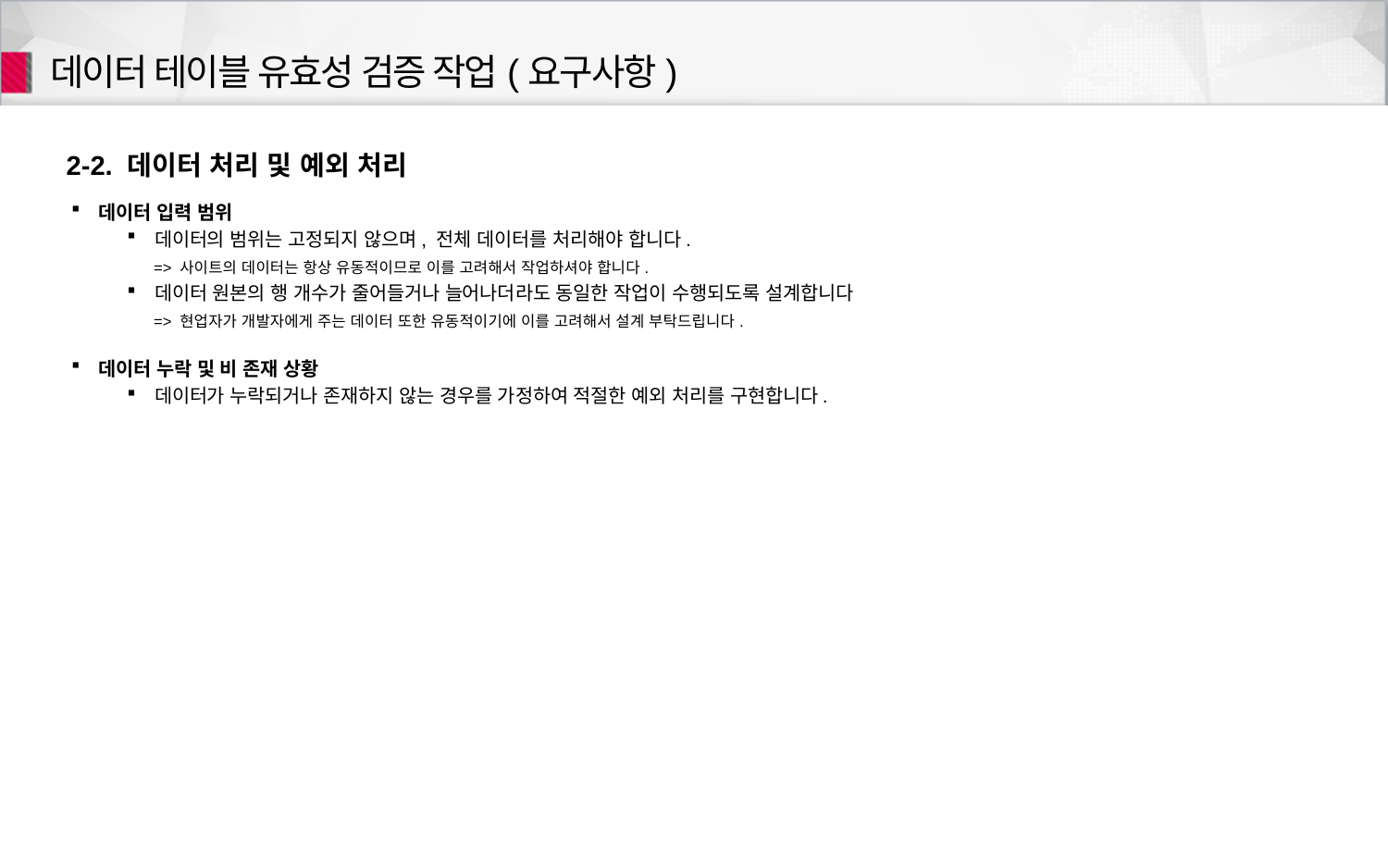

# 데이터 테이블 유효성 검증 작업(요구사항)
2-2. 데이터 처리 및 예외 처리
데이터 입력 범위
데이터의 범위는 고정되지 않으며, 전체 데이터를 처리해야 합니다.
     => 사이트의 데이터는 항상 유동적이므로 이를 고려해서 작업하셔야 합니다.
데이터 원본의 행 개수가 줄어들거나 늘어나더라도 동일한 작업이 수행되도록 설계합니다
     => 현업자가 개발자에게 주는 데이터 또한 유동적이기에 이를 고려해서 설계 부탁드립니다.

데이터 누락 및 비 존재 상황
데이터가 누락되거나 존재하지 않는 경우를 가정하여 적절한 예외 처리를 구현합니다.